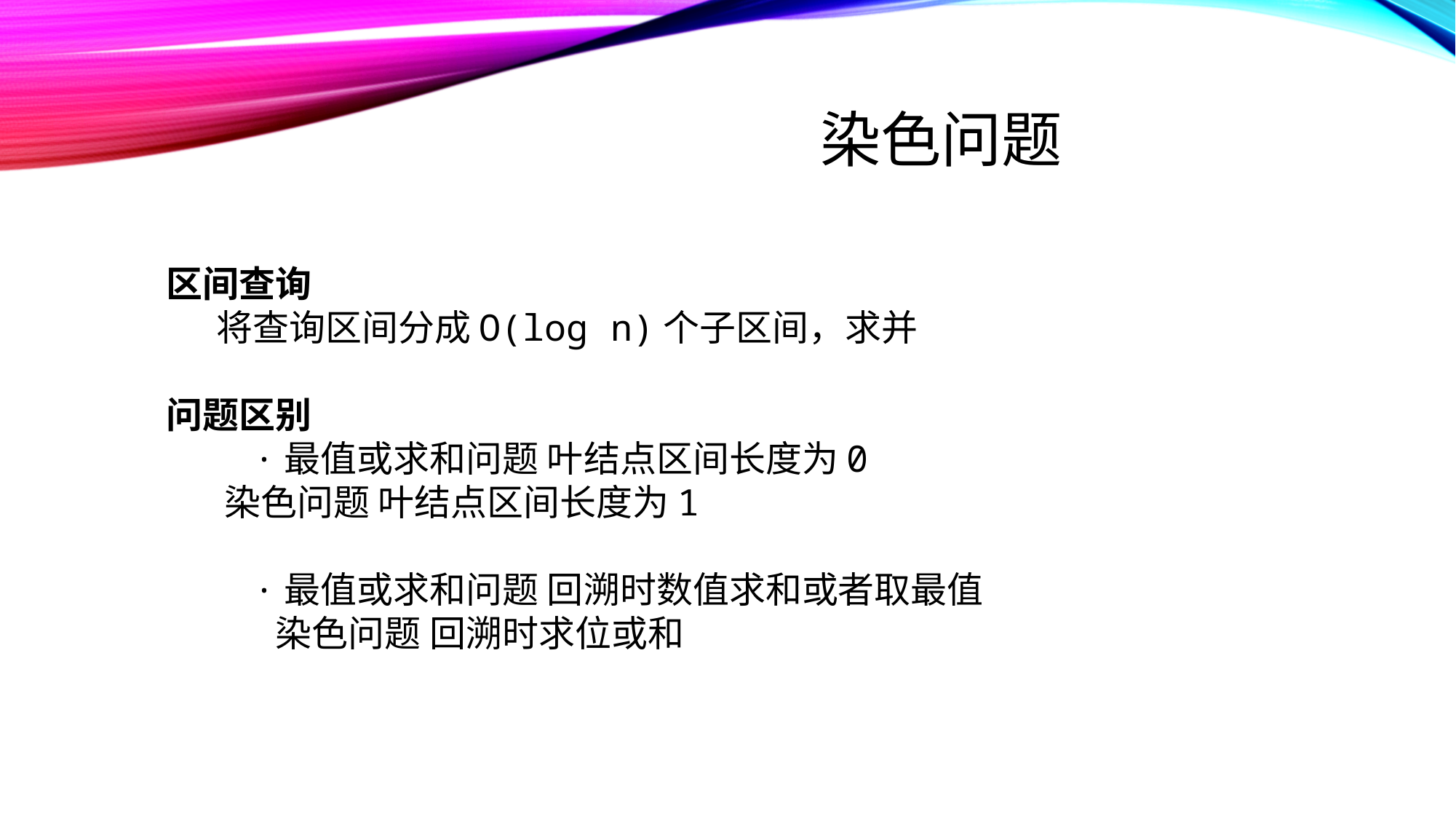

# 染色问题
区间查询
     将查询区间分成O(log n)个子区间，求并

问题区别
    ·最值或求和问题 叶结点区间长度为0
      染色问题 叶结点区间长度为1

    ·最值或求和问题 回溯时数值求和或者取最值
	染色问题 回溯时求位或和